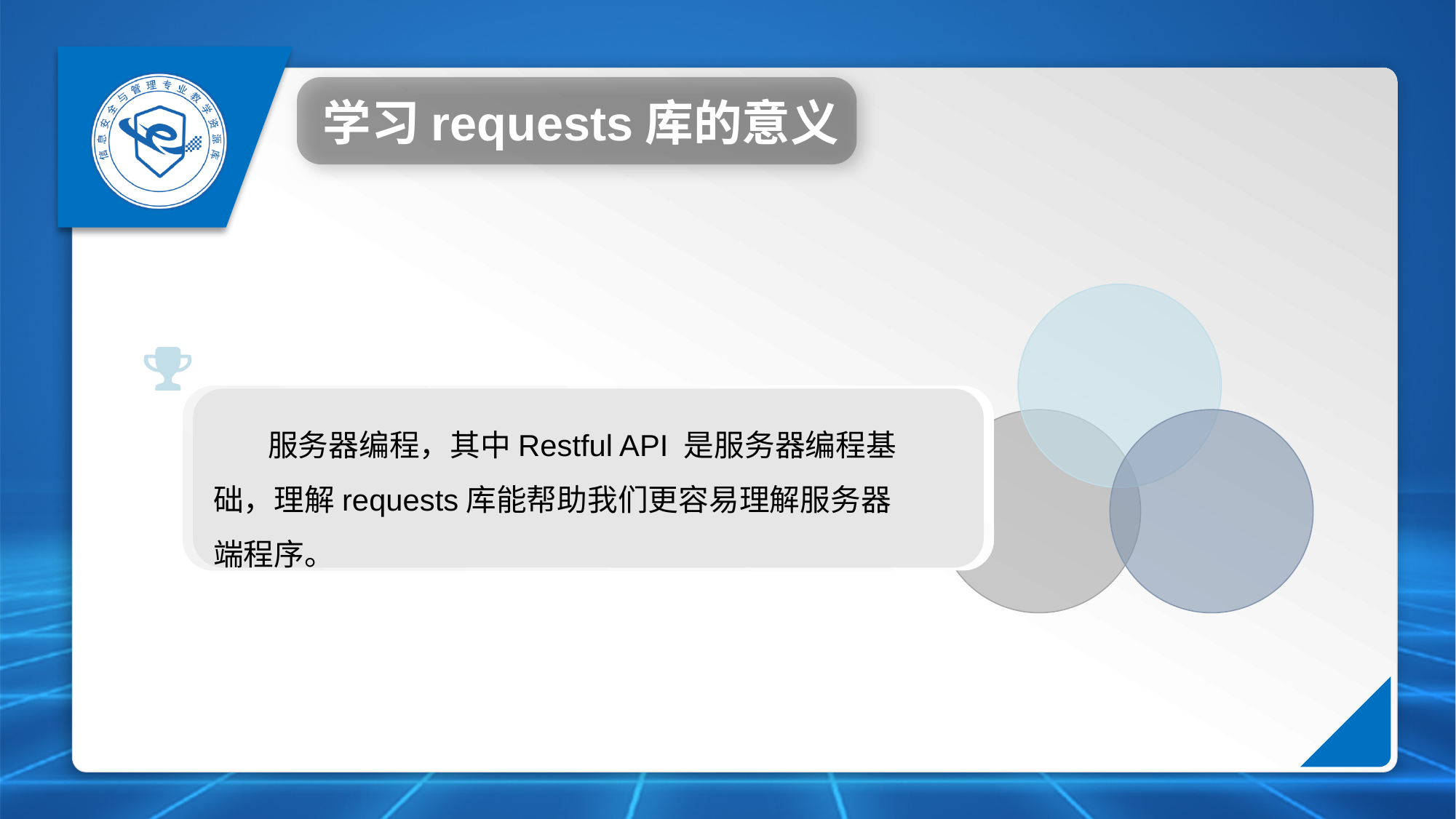

学习requests库的意义

服务器编程，其中Restful API 是服务器编程基础，理解requests库能帮助我们更容易理解服务器端程序。